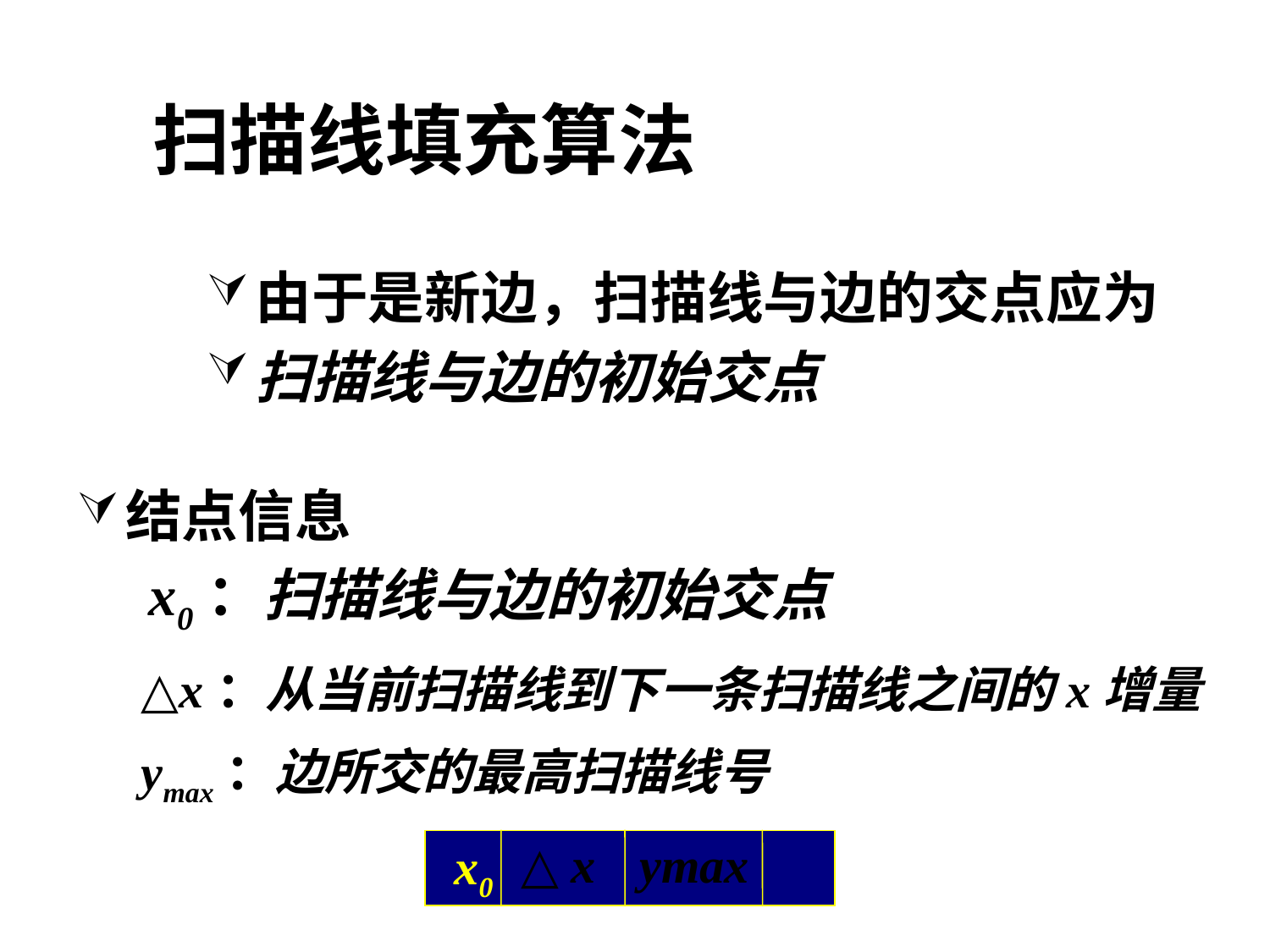

# 扫描线填充算法
由于是新边，扫描线与边的交点应为
扫描线与边的初始交点
结点信息
     x0：扫描线与边的初始交点
△x：从当前扫描线到下一条扫描线之间的x增量
ymax：边所交的最高扫描线号
△ x
ymax
x0